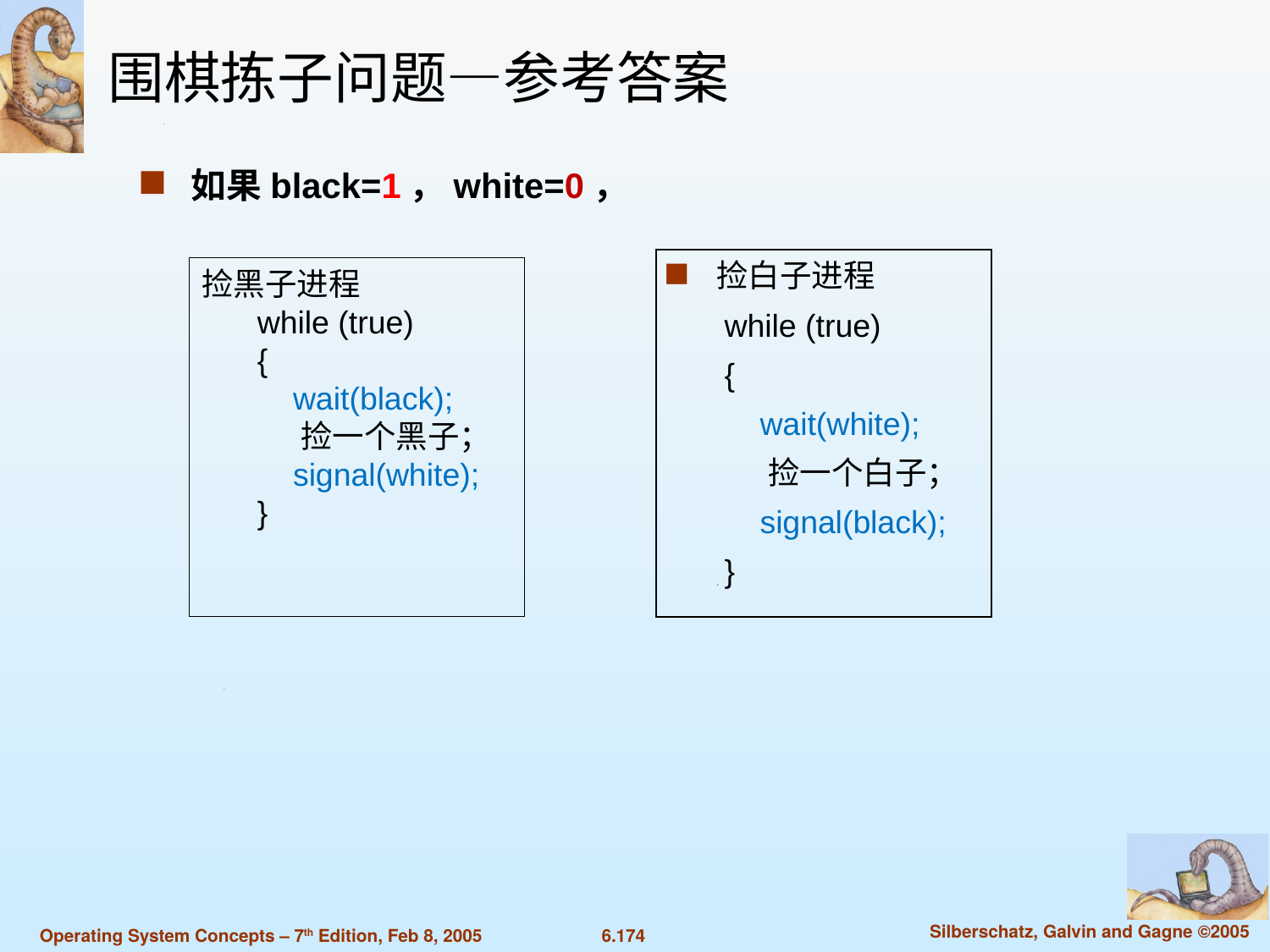

围棋拣子问题—参考答案
如果black=1，white=0，
捡白子进程
while (true)
{
    wait(white);
     捡一个白子；
    signal(black);
}

捡黑子进程
while (true)
{
    wait(black);
     捡一个黑子；
    signal(white);
}